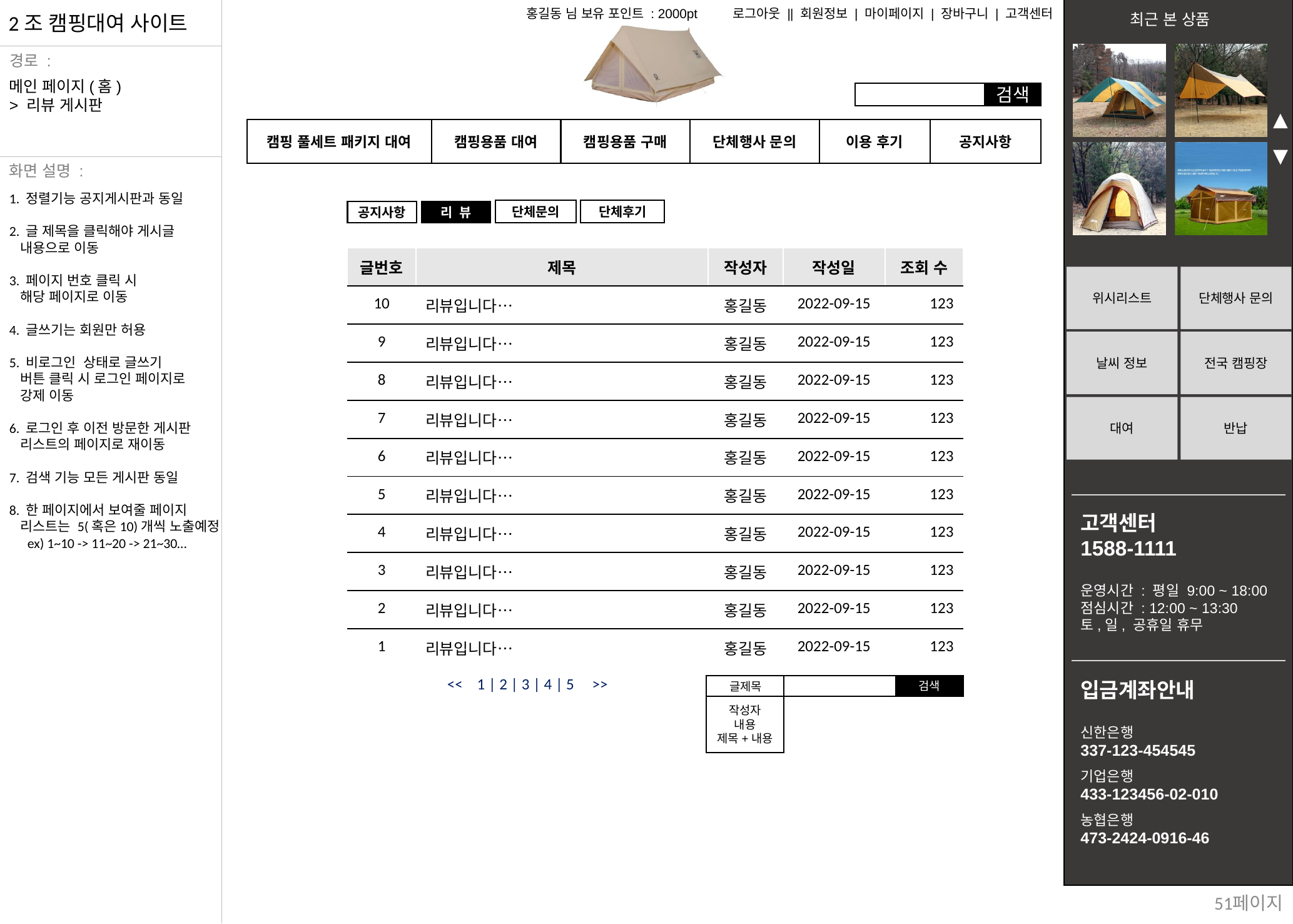

메인 페이지(홈)
> 리뷰 게시판
1. 정렬기능 공지게시판과 동일
2. 글 제목을 클릭해야 게시글
   내용으로 이동

3. 페이지 번호 클릭 시
   해당 페이지로 이동

4. 글쓰기는 회원만 허용

5. 비로그인  상태로 글쓰기
   버튼 클릭 시 로그인 페이지로
   강제 이동

6. 로그인 후 이전 방문한 게시판
   리스트의 페이지로 재이동

7. 검색 기능 모든 게시판 동일

8. 한 페이지에서 보여줄 페이지
   리스트는 5(혹은10)개씩 노출예정
    ex) 1~10 -> 11~20 -> 21~30…
단체문의
단체후기
공지사항
리  뷰
| 글번호 | 제목 | 작성자 | 작성일 | 조회 수 |
| --- | --- | --- | --- | --- |
| 10 | 리뷰입니다… | 홍길동 | 2022-09-15 | 123 |
| 9 | 리뷰입니다… | 홍길동 | 2022-09-15 | 123 |
| 8 | 리뷰입니다… | 홍길동 | 2022-09-15 | 123 |
| 7 | 리뷰입니다… | 홍길동 | 2022-09-15 | 123 |
| 6 | 리뷰입니다… | 홍길동 | 2022-09-15 | 123 |
| 5 | 리뷰입니다… | 홍길동 | 2022-09-15 | 123 |
| 4 | 리뷰입니다… | 홍길동 | 2022-09-15 | 123 |
| 3 | 리뷰입니다… | 홍길동 | 2022-09-15 | 123 |
| 2 | 리뷰입니다… | 홍길동 | 2022-09-15 | 123 |
| 1 | 리뷰입니다… | 홍길동 | 2022-09-15 | 123 |
| << 1 | 2 | 3 | 4 | 5 >> |  | 글제목 |  |  |
글 쓰 기
검색

작성자
내용
제목+내용